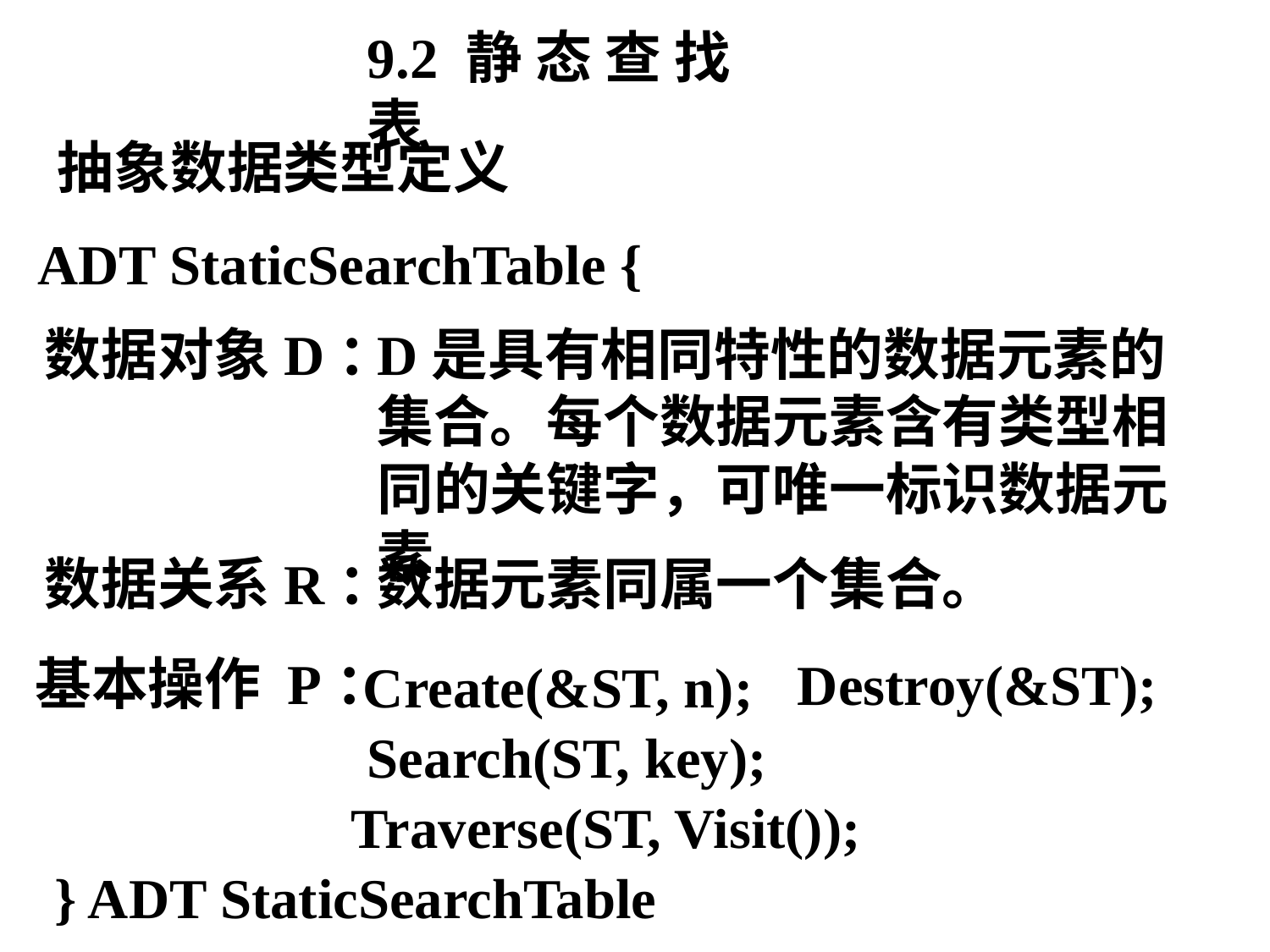

9.2 静 态 查 找 表
抽象数据类型定义
ADT StaticSearchTable {
数据对象D：
D是具有相同特性的数据元素的集合。每个数据元素含有类型相同的关键字，可唯一标识数据元素
数据关系R：
数据元素同属一个集合。
基本操作 P：
Destroy(&ST);
 Create(&ST, n);
Search(ST, key);
Traverse(ST, Visit());
} ADT StaticSearchTable